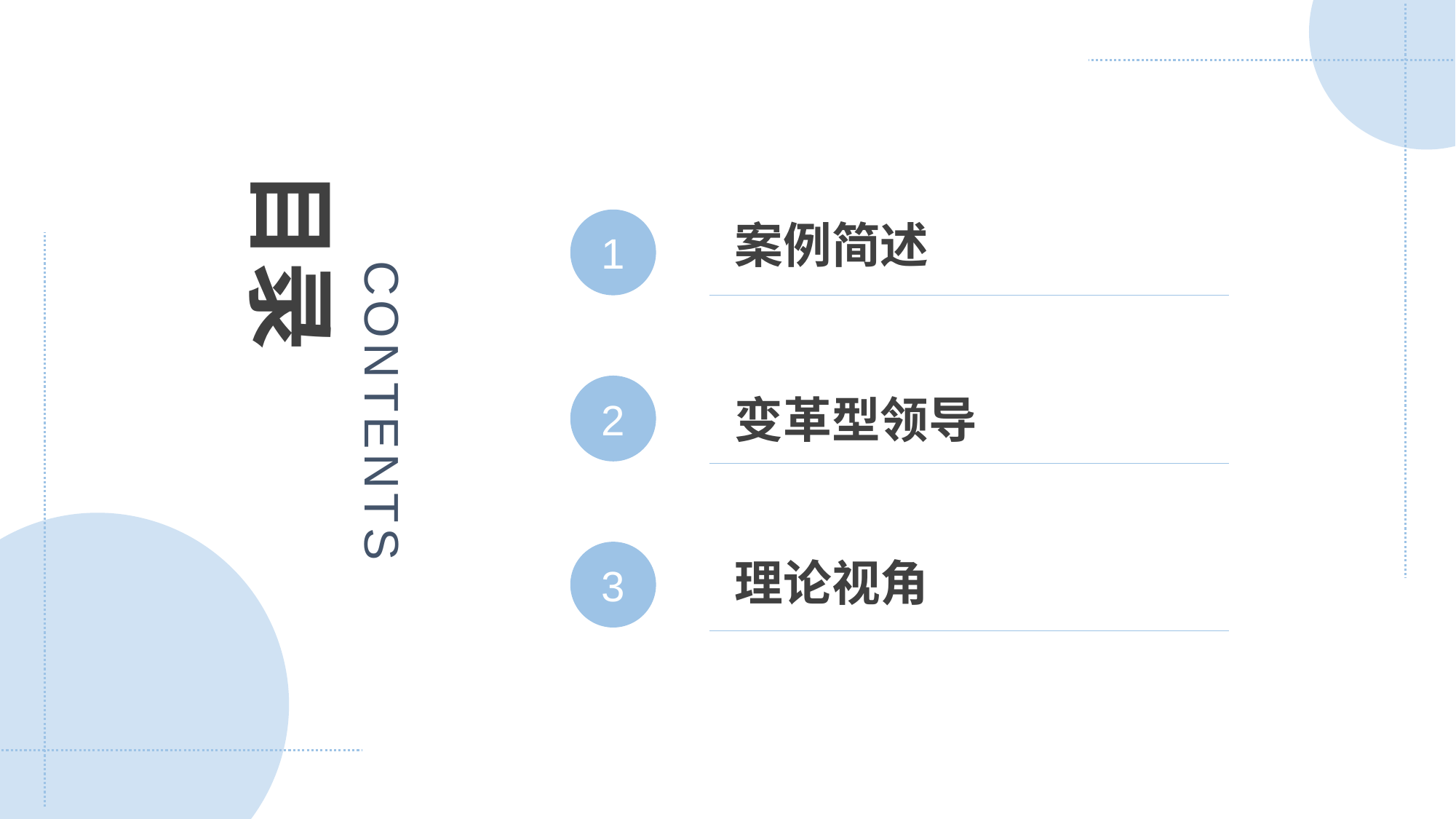

目录
1
案例简述
CONTENTS
2
变革型领导

3
理论视角